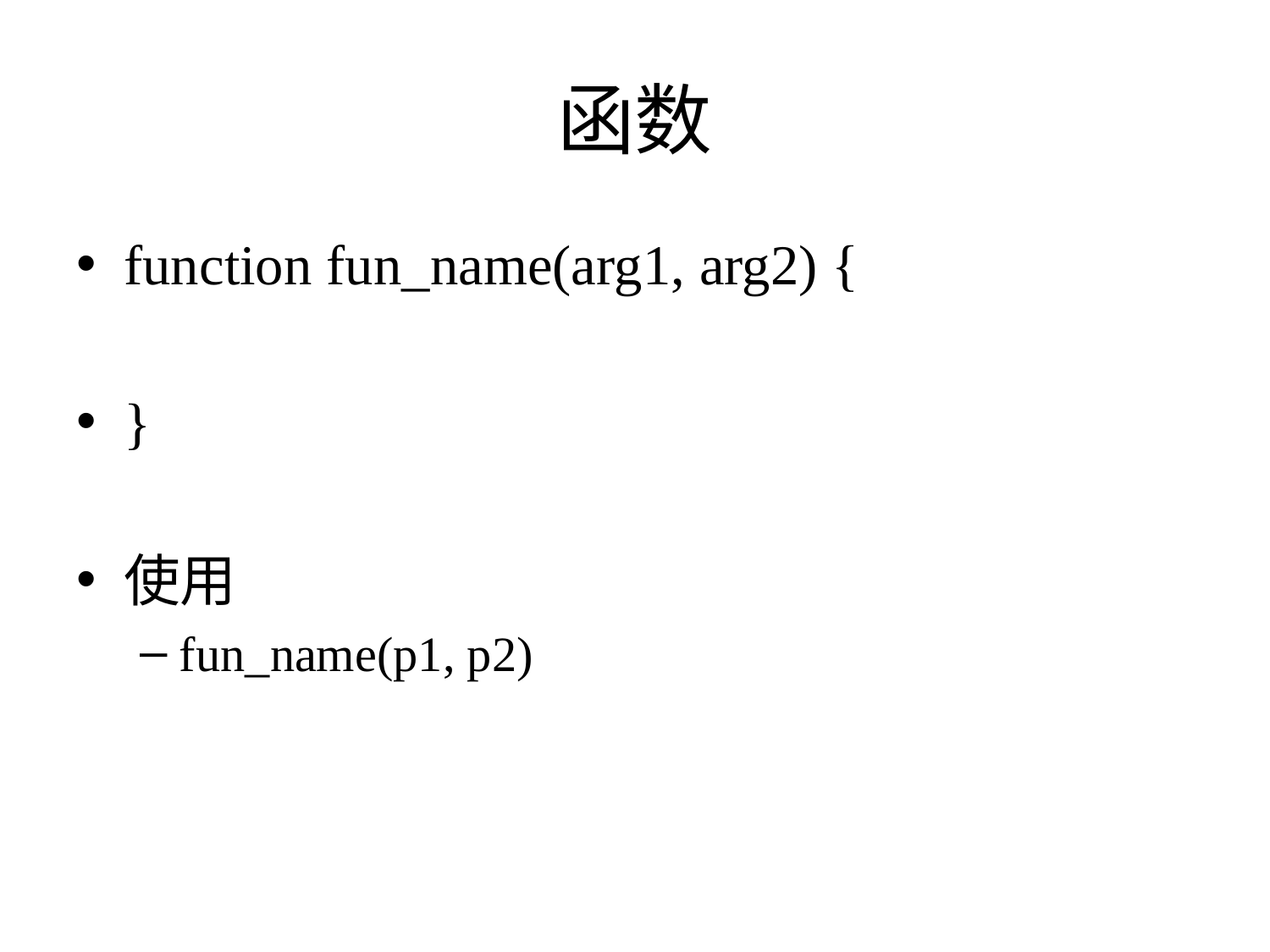

# 函数
function fun_name(arg1, arg2) {

}

使用
fun_name(p1, p2)